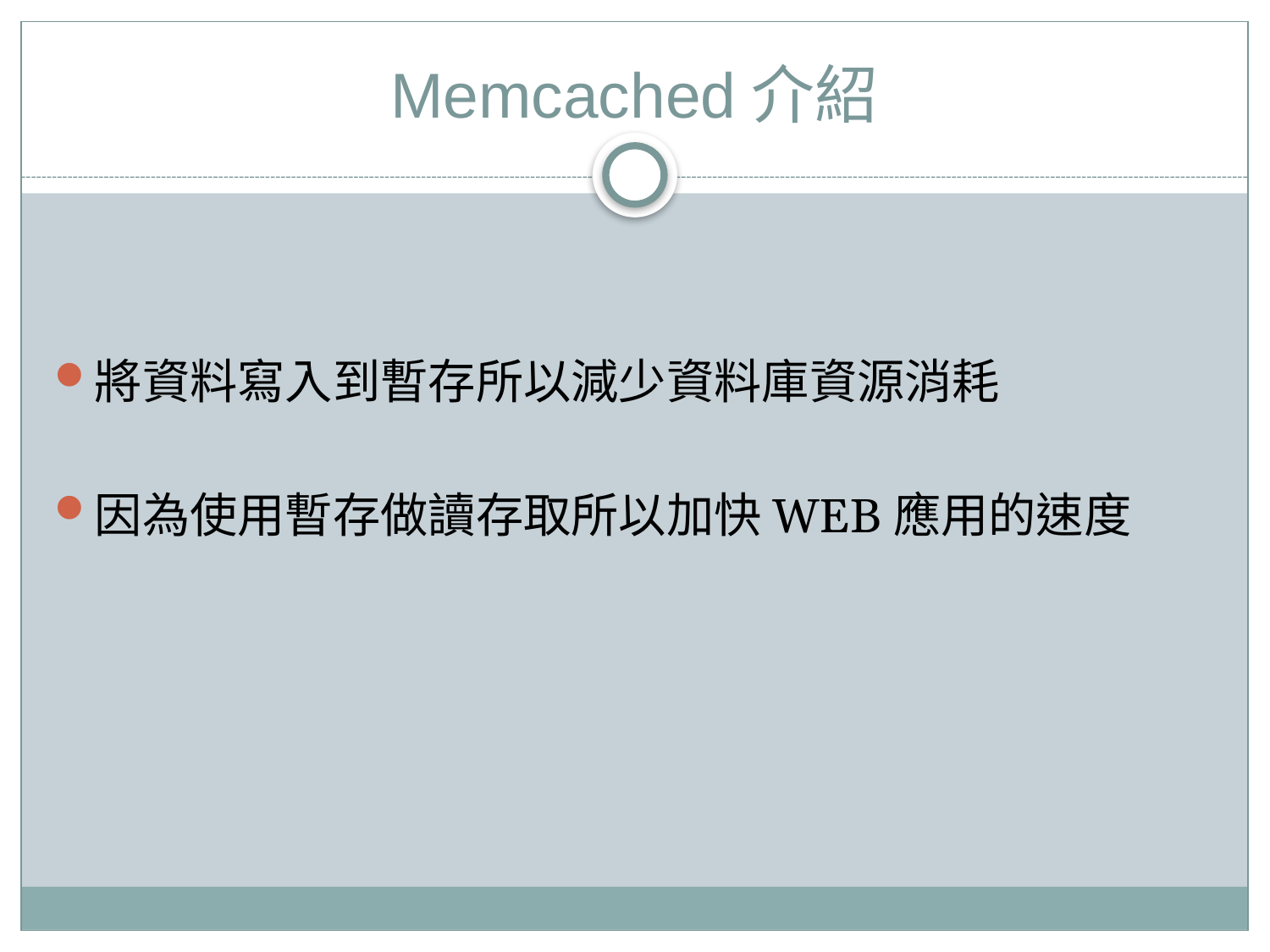

# Memcached介紹

將資料寫入到暫存所以減少資料庫資源消耗

因為使用暫存做讀存取所以加快WEB應用的速度